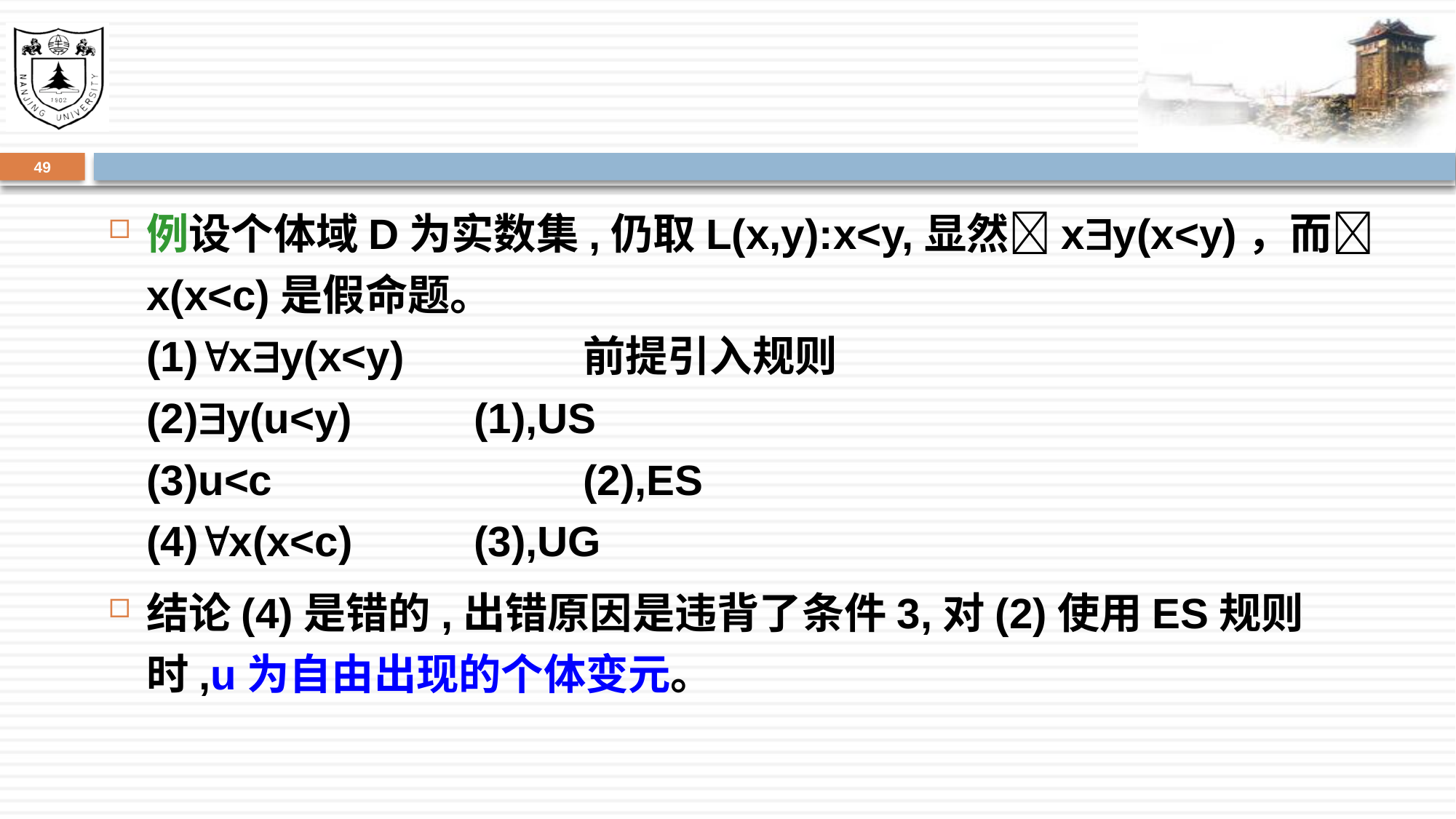

#
49
例设个体域D为实数集,仍取L(x,y):x<y,显然∀x∃y(x<y)，而∀x(x<c)是假命题。
	(1)∀x∃y(x<y)		前提引入规则
	(2)∃y(u<y)		(1),US
	(3)u<c			(2),ES
	(4)∀x(x<c)		(3),UG
结论(4)是错的,出错原因是违背了条件3,对(2)使用ES规则时,u为自由出现的个体变元。